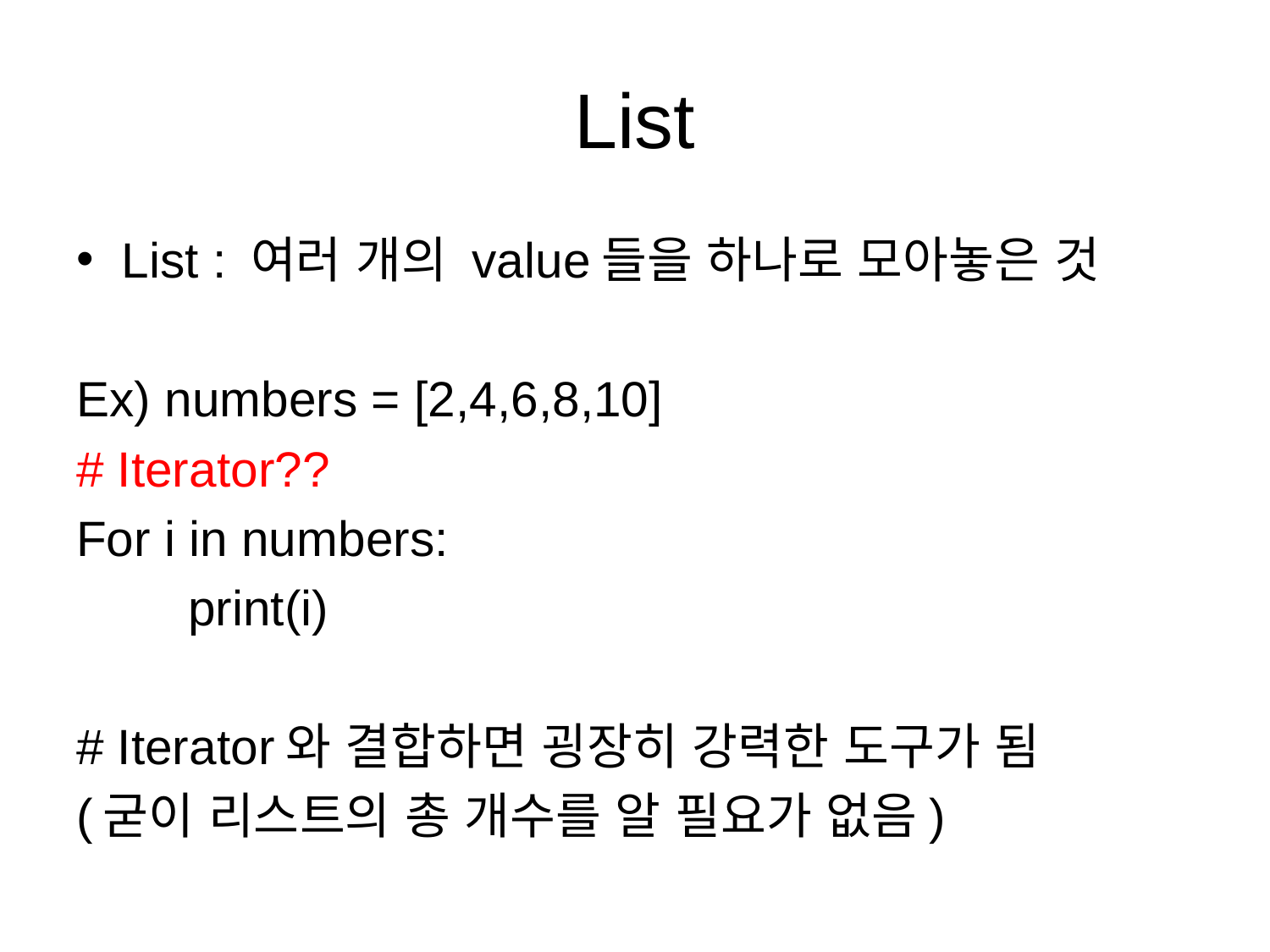

# List
List : 여러 개의 value들을 하나로 모아놓은 것

Ex) numbers = [2,4,6,8,10]
# Iterator??
For i in numbers:
	print(i)

# Iterator와 결합하면 굉장히 강력한 도구가 됨
(굳이 리스트의 총 개수를 알 필요가 없음)